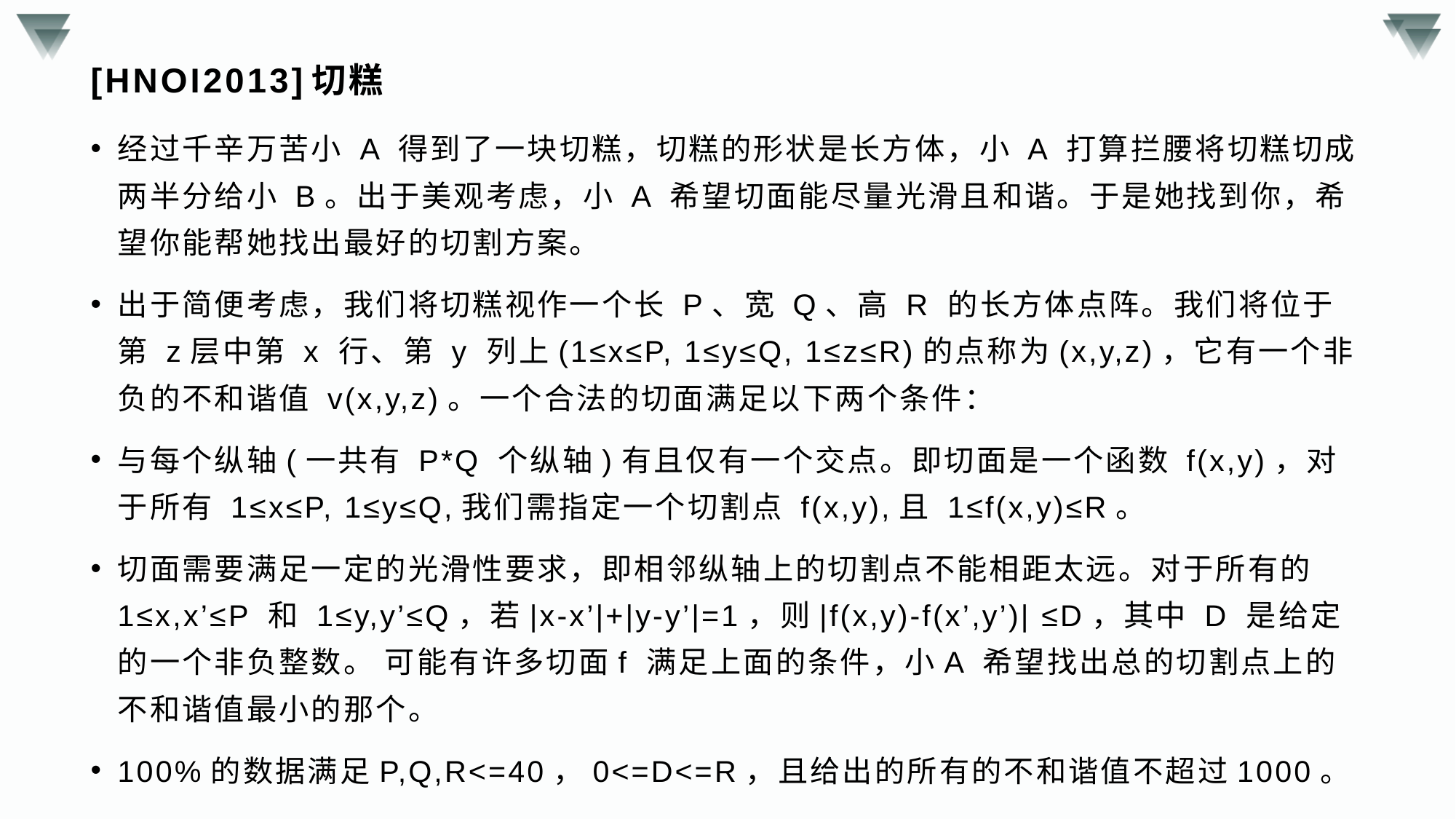

# [HNOI2013]切糕
经过千辛万苦小 A 得到了一块切糕，切糕的形状是长方体，小 A 打算拦腰将切糕切成两半分给小 B。出于美观考虑，小 A 希望切面能尽量光滑且和谐。于是她找到你，希望你能帮她找出最好的切割方案。
出于简便考虑，我们将切糕视作一个长 P、宽 Q、高 R 的长方体点阵。我们将位于第 z层中第 x 行、第 y 列上(1≤x≤P, 1≤y≤Q, 1≤z≤R)的点称为(x,y,z)，它有一个非负的不和谐值 v(x,y,z)。一个合法的切面满足以下两个条件：
与每个纵轴(一共有 P*Q 个纵轴)有且仅有一个交点。即切面是一个函数 f(x,y)，对于所有 1≤x≤P, 1≤y≤Q,我们需指定一个切割点 f(x,y),且 1≤f(x,y)≤R。
切面需要满足一定的光滑性要求，即相邻纵轴上的切割点不能相距太远。对于所有的 1≤x,x’≤P 和 1≤y,y’≤Q，若|x-x’|+|y-y’|=1，则|f(x,y)-f(x’,y’)| ≤D，其中 D 是给定的一个非负整数。 可能有许多切面f 满足上面的条件，小A 希望找出总的切割点上的不和谐值最小的那个。
100%的数据满足P,Q,R<=40，0<=D<=R，且给出的所有的不和谐值不超过1000。